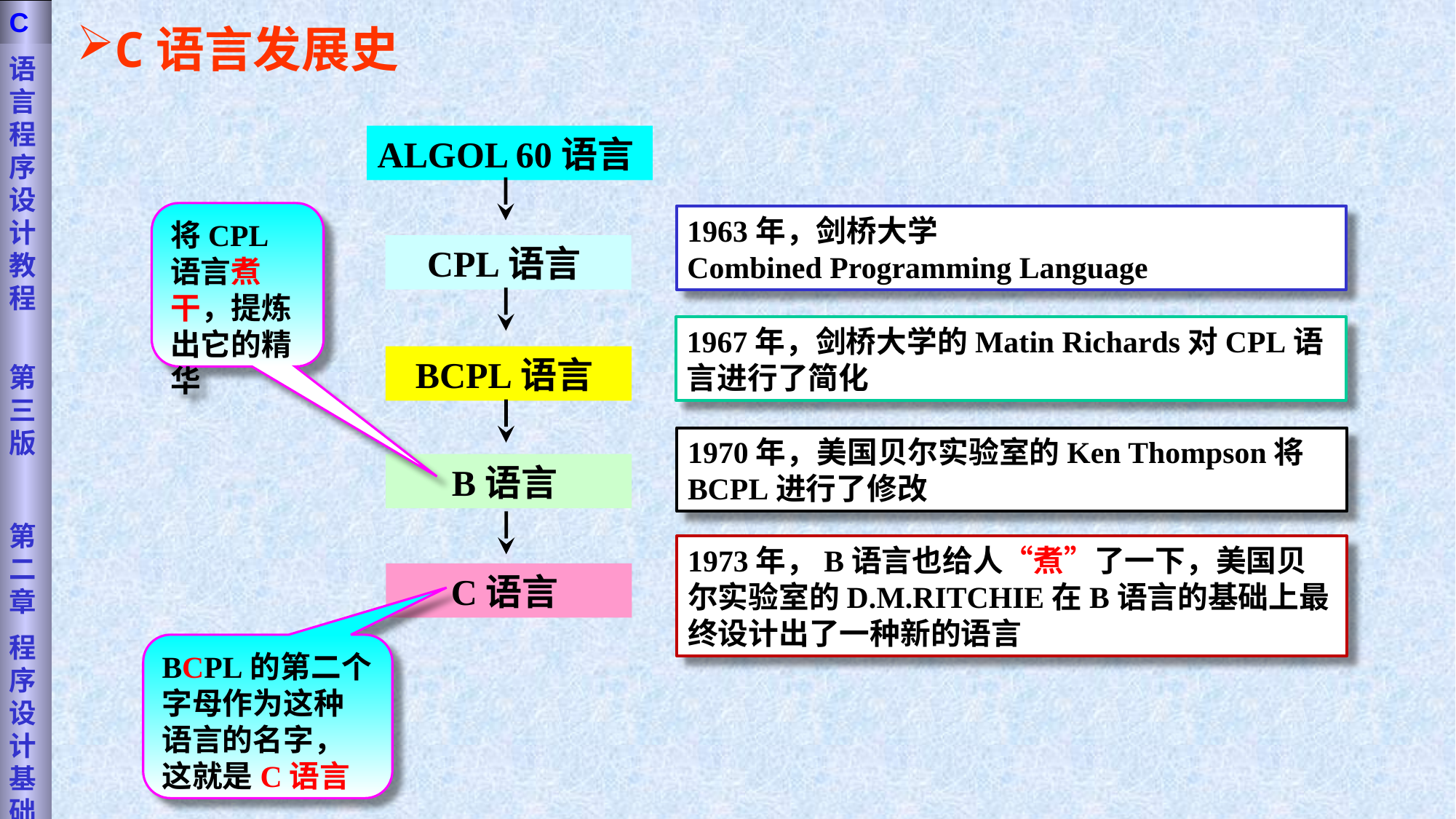

语言程序设计教程
第三版

第二章
程序设计基础
C
C语言发展史
ALGOL 60语言

将CPL语言煮干，提炼出它的精华
1963年，剑桥大学
Combined Programming Language
CPL语言

1967年，剑桥大学的Matin Richards对CPL语言进行了简化
BCPL语言

1970年，美国贝尔实验室的Ken Thompson将BCPL进行了修改
B语言

1973年，B语言也给人“煮”了一下，美国贝尔实验室的D.M.RITCHIE在B语言的基础上最终设计出了一种新的语言
C语言
BCPL的第二个字母作为这种语言的名字，这就是C语言